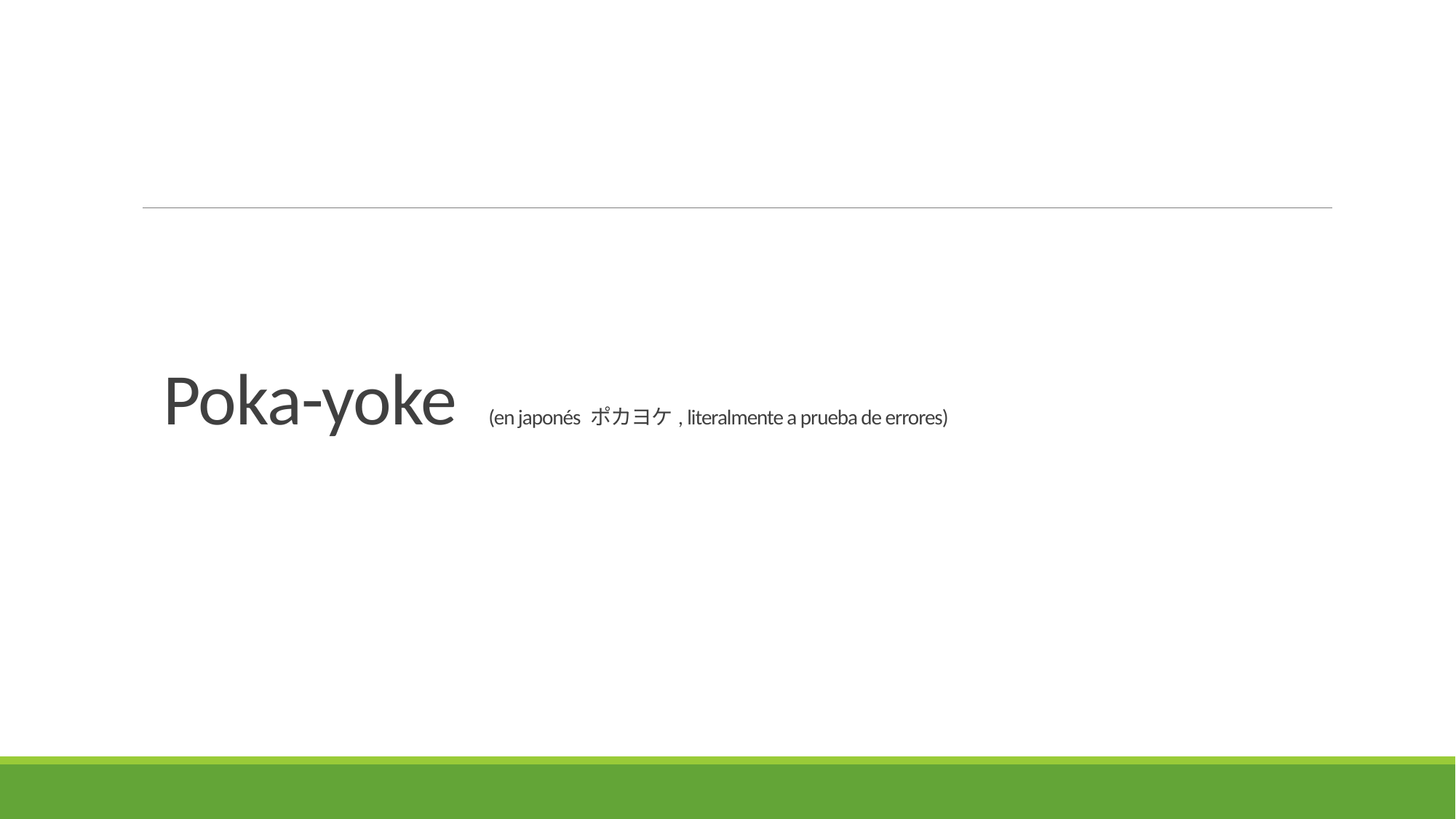

# Poka-yoke  (en japonés ポカヨケ, literalmente a prueba de errores)